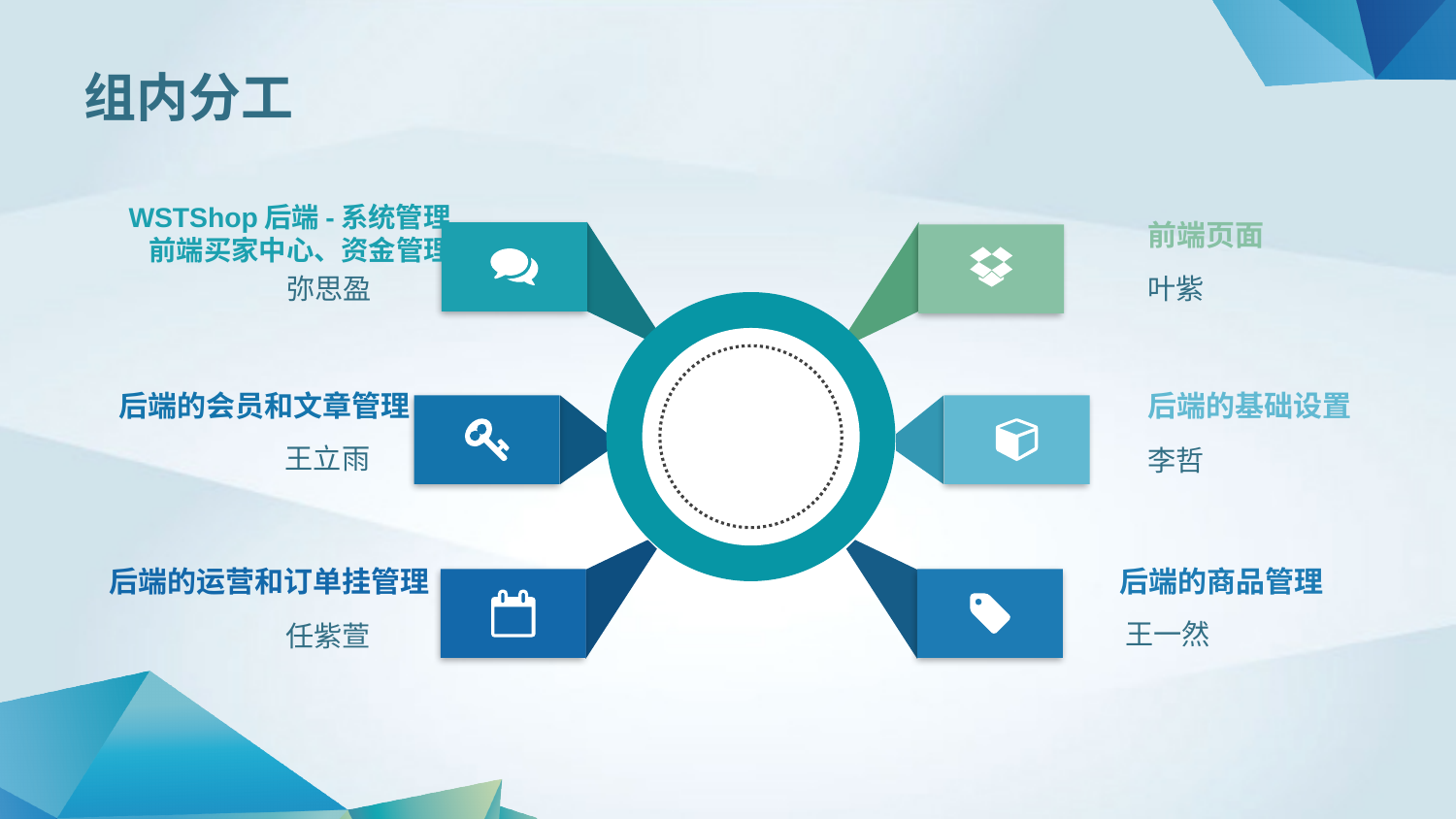

组内分工
WSTShop后端-系统管理
前端买家中心、资金管理
弥思盈
前端页面
叶紫
后端的会员和文章管理
王立雨
后端的基础设置
李哲
后端的商品管理
王一然
后端的运营和订单挂管理
任紫萱